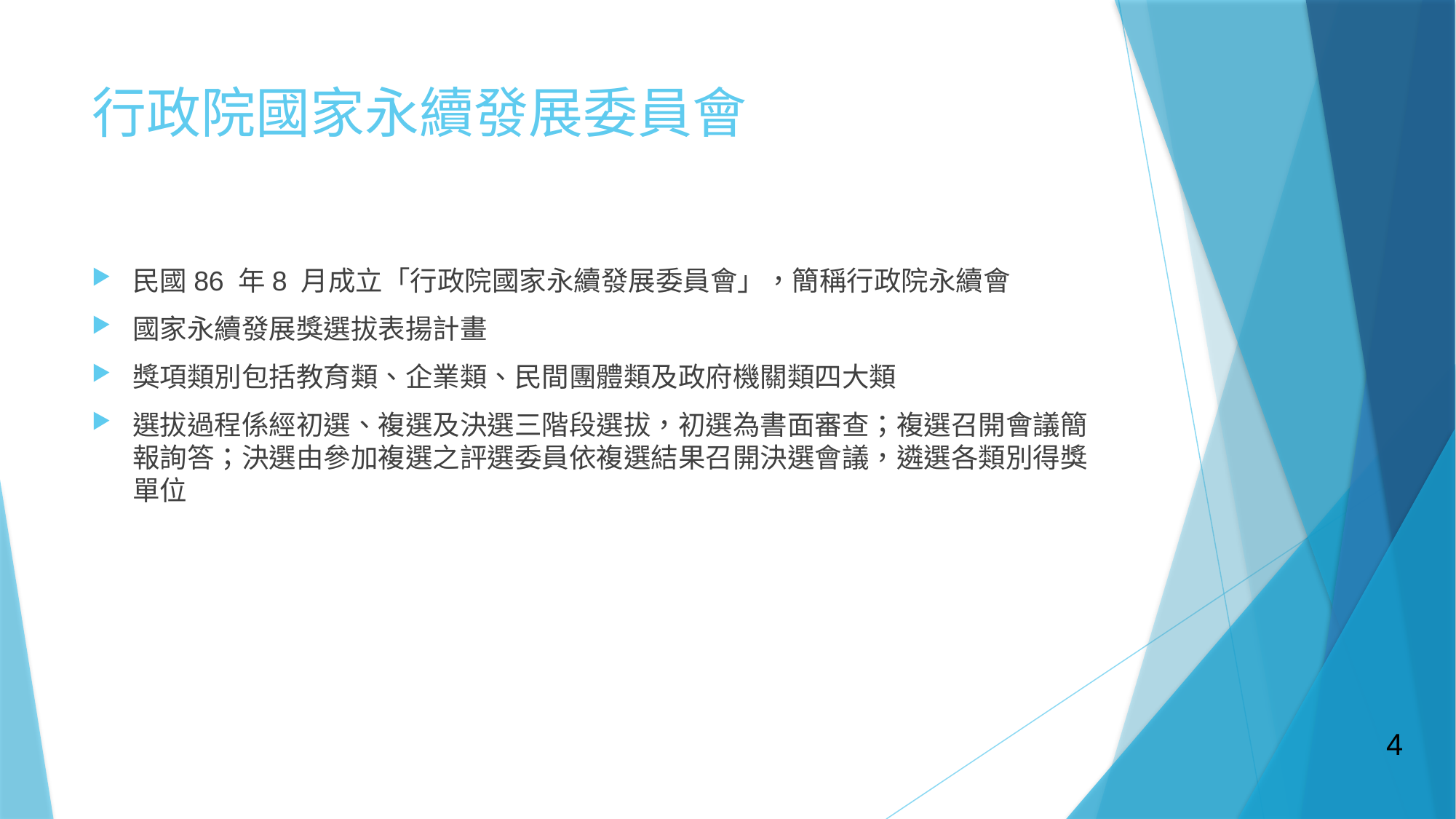

# 行政院國家永續發展委員會
民國86 年8 月成立「行政院國家永續發展委員會」，簡稱行政院永續會
國家永續發展獎選拔表揚計畫
獎項類別包括教育類、企業類、民間團體類及政府機關類四大類
選拔過程係經初選、複選及決選三階段選拔，初選為書面審查；複選召開會議簡報詢答；決選由參加複選之評選委員依複選結果召開決選會議，遴選各類別得獎單位
4